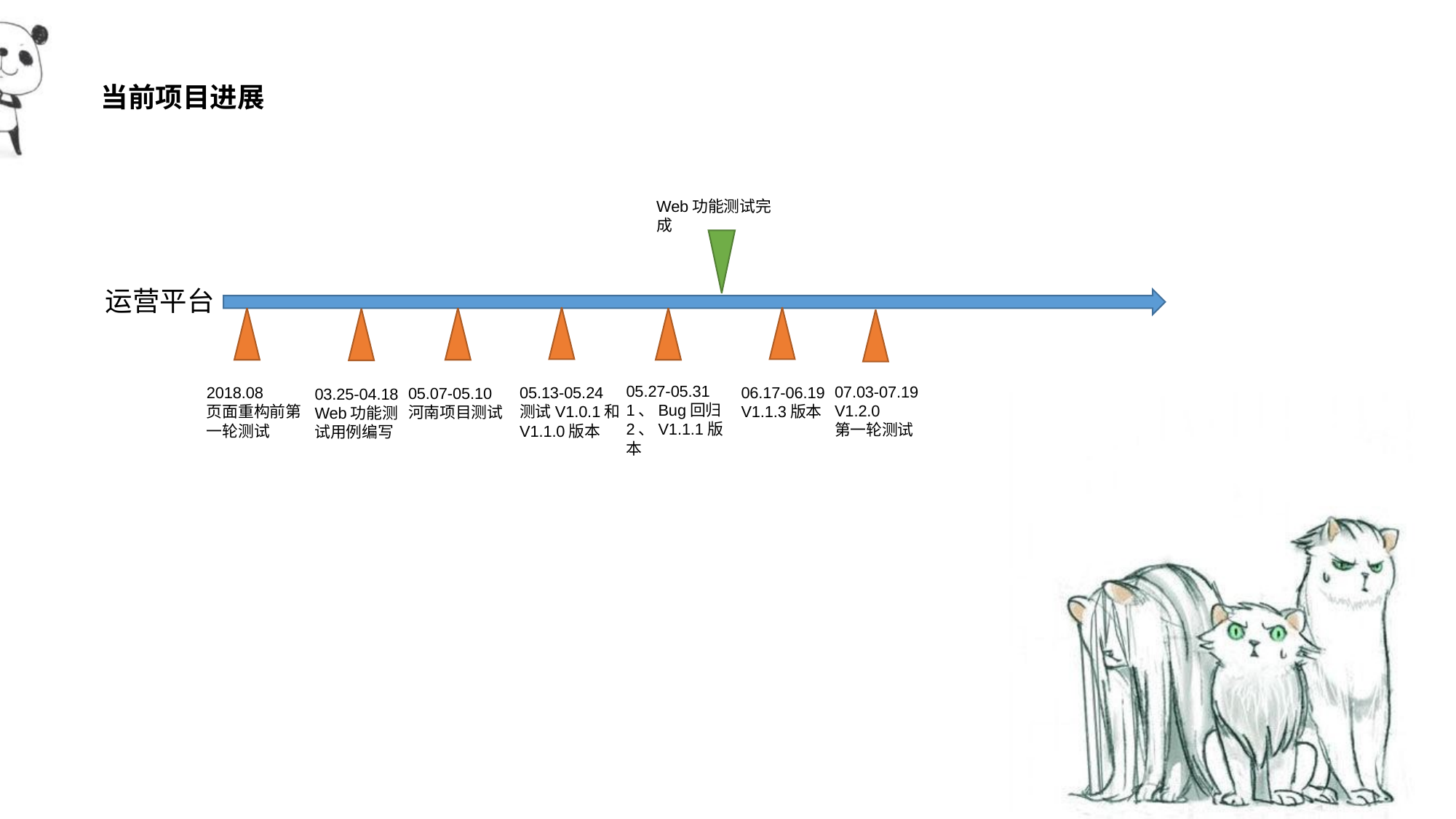

当前项目进展
Web功能测试完成

运营平台

05.27-05.31
1、Bug回归
2、V1.1.1版本
07.03-07.19
V1.2.0
第一轮测试
2018.08
页面重构前第一轮测试
05.13-05.24
测试V1.0.1和V1.1.0版本
06.17-06.19
V1.1.3版本
05.07-05.10
河南项目测试
03.25-04.18
Web功能测试用例编写